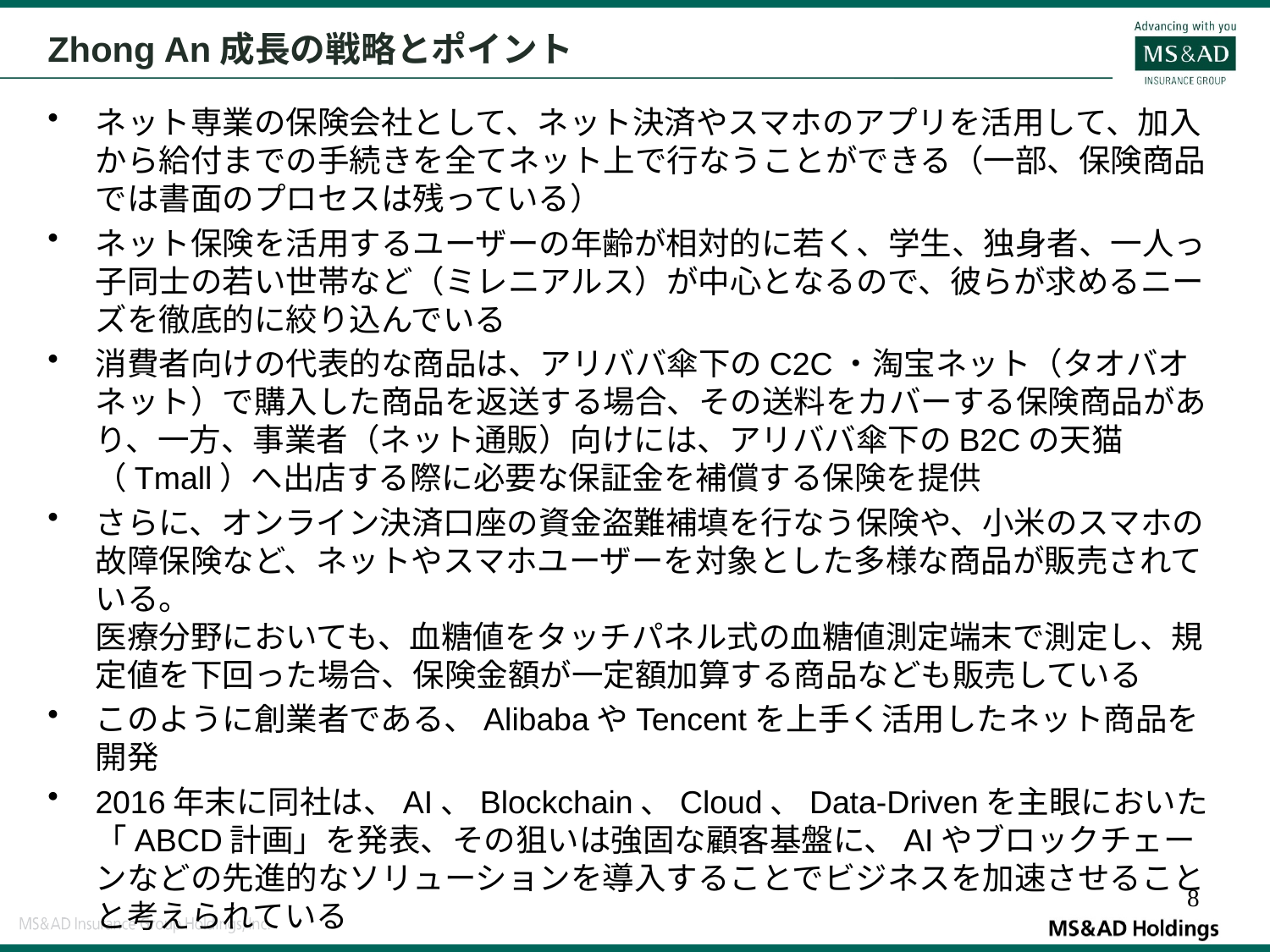

# Zhong An成長の戦略とポイント
ネット専業の保険会社として、ネット決済やスマホのアプリを活用して、加入から給付までの手続きを全てネット上で行なうことができる（一部、保険商品では書面のプロセスは残っている）
ネット保険を活用するユーザーの年齢が相対的に若く、学生、独身者、一人っ子同士の若い世帯など（ミレニアルス）が中心となるので、彼らが求めるニーズを徹底的に絞り込んでいる
消費者向けの代表的な商品は、アリババ傘下のC2C・淘宝ネット（タオバオネット）で購入した商品を返送する場合、その送料をカバーする保険商品があり、一方、事業者（ネット通販）向けには、アリババ傘下のB2Cの天猫（Tmall）へ出店する際に必要な保証金を補償する保険を提供
さらに、オンライン決済口座の資金盗難補填を行なう保険や、小米のスマホの故障保険など、ネットやスマホユーザーを対象とした多様な商品が販売されている。
医療分野においても、血糖値をタッチパネル式の血糖値測定端末で測定し、規定値を下回った場合、保険金額が一定額加算する商品なども販売している
このように創業者である、AlibabaやTencentを上手く活用したネット商品を開発
2016年末に同社は、AI、Blockchain、Cloud、Data-Drivenを主眼においた「ABCD計画」を発表、その狙いは強固な顧客基盤に、AIやブロックチェーンなどの先進的なソリューションを導入することでビジネスを加速させることと考えられている

8